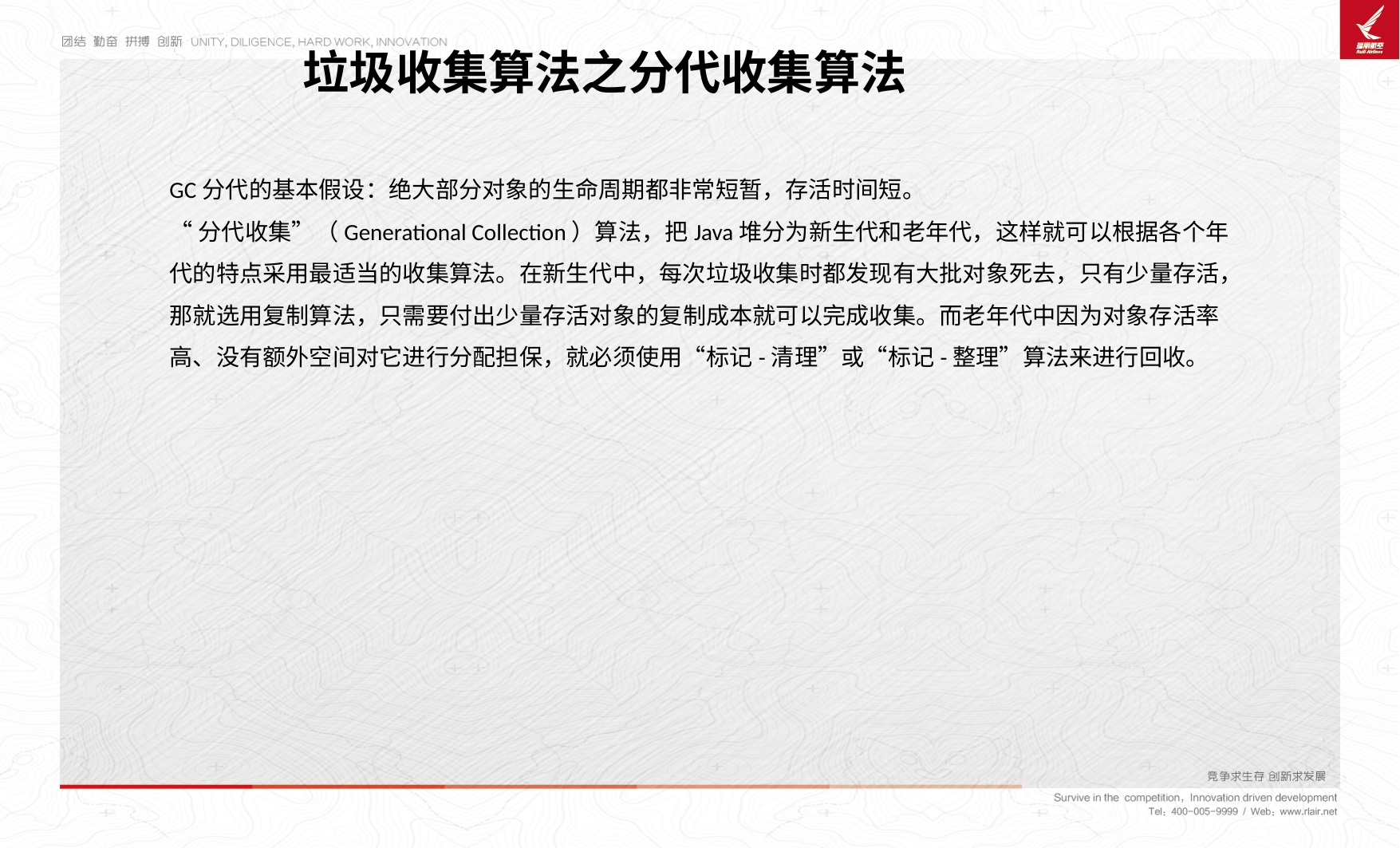

垃圾收集算法之分代收集算法
GC分代的基本假设：绝大部分对象的生命周期都非常短暂，存活时间短。
“分代收集”（Generational Collection）算法，把Java堆分为新生代和老年代，这样就可以根据各个年代的特点采用最适当的收集算法。在新生代中，每次垃圾收集时都发现有大批对象死去，只有少量存活，那就选用复制算法，只需要付出少量存活对象的复制成本就可以完成收集。而老年代中因为对象存活率高、没有额外空间对它进行分配担保，就必须使用“标记-清理”或“标记-整理”算法来进行回收。